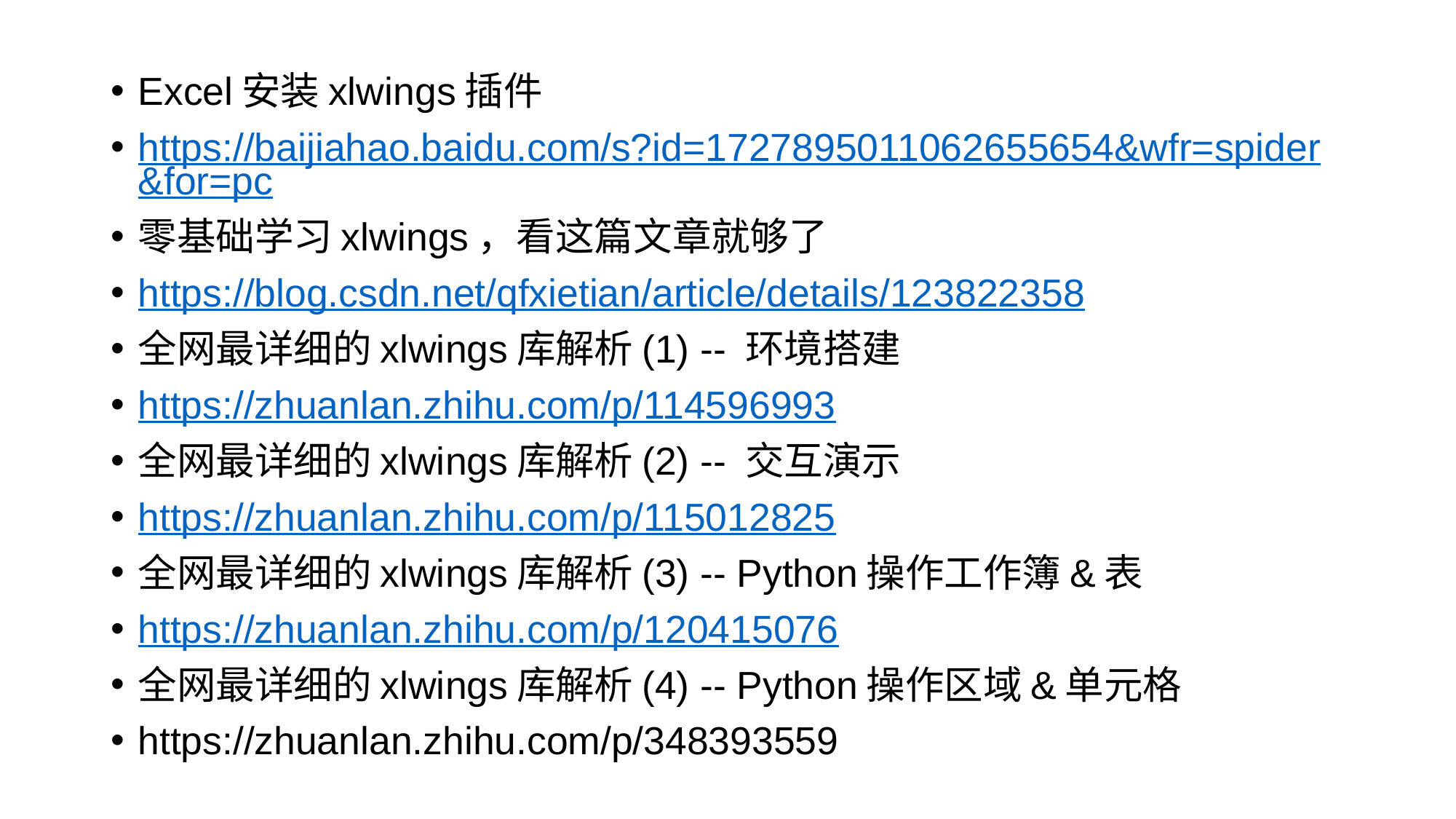

Excel安装xlwings插件
https://baijiahao.baidu.com/s?id=1727895011062655654&wfr=spider&for=pc
零基础学习xlwings，看这篇文章就够了
https://blog.csdn.net/qfxietian/article/details/123822358
全网最详细的xlwings库解析(1) -- 环境搭建
https://zhuanlan.zhihu.com/p/114596993
全网最详细的xlwings库解析(2) -- 交互演示
https://zhuanlan.zhihu.com/p/115012825
全网最详细的xlwings库解析(3) -- Python操作工作簿&表
https://zhuanlan.zhihu.com/p/120415076
全网最详细的xlwings库解析(4) -- Python操作区域&单元格
https://zhuanlan.zhihu.com/p/348393559